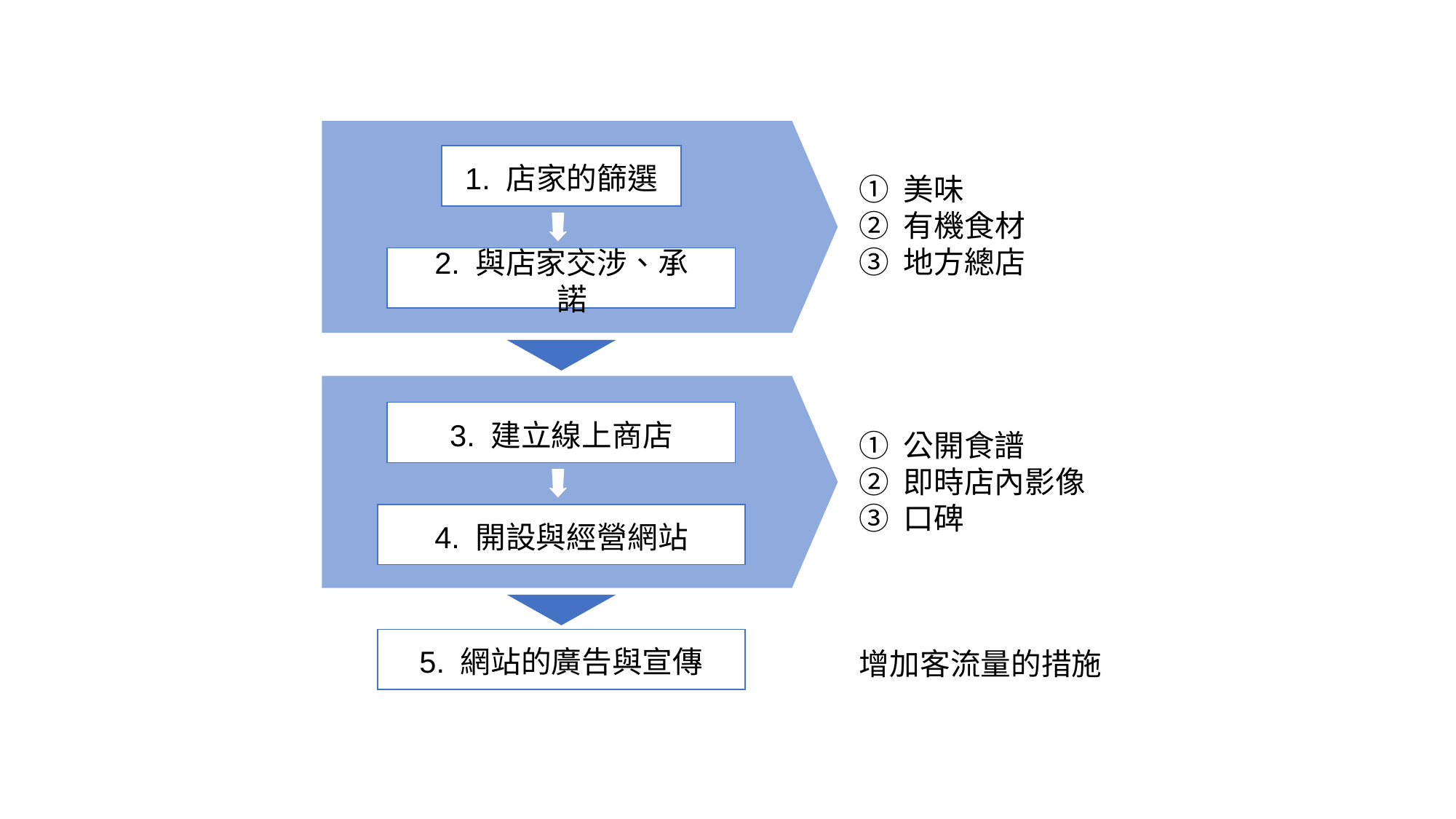

1. 店家的篩選
① 美味
② 有機食材
③ 地方總店
➡

2. 與店家交涉、承諾

3. 建立線上商店
① 公開食譜
② 即時店內影像
③ 口碑
➡

4. 開設與經營網站

5. 網站的廣告與宣傳
增加客流量的措施